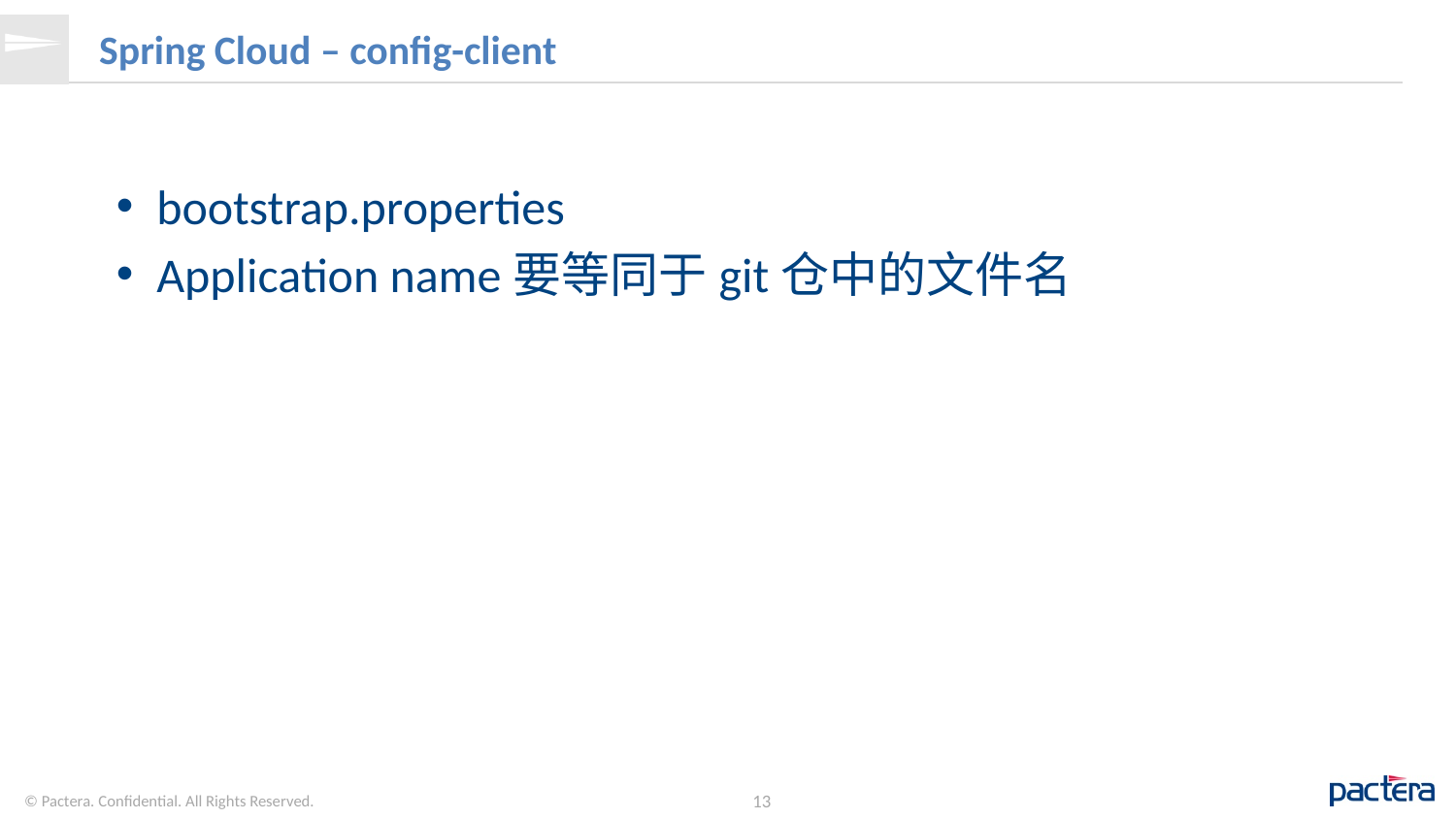

# Spring Cloud – config-client
bootstrap.properties
Application name要等同于git仓中的文件名
© Pactera. Confidential. All Rights Reserved.
13